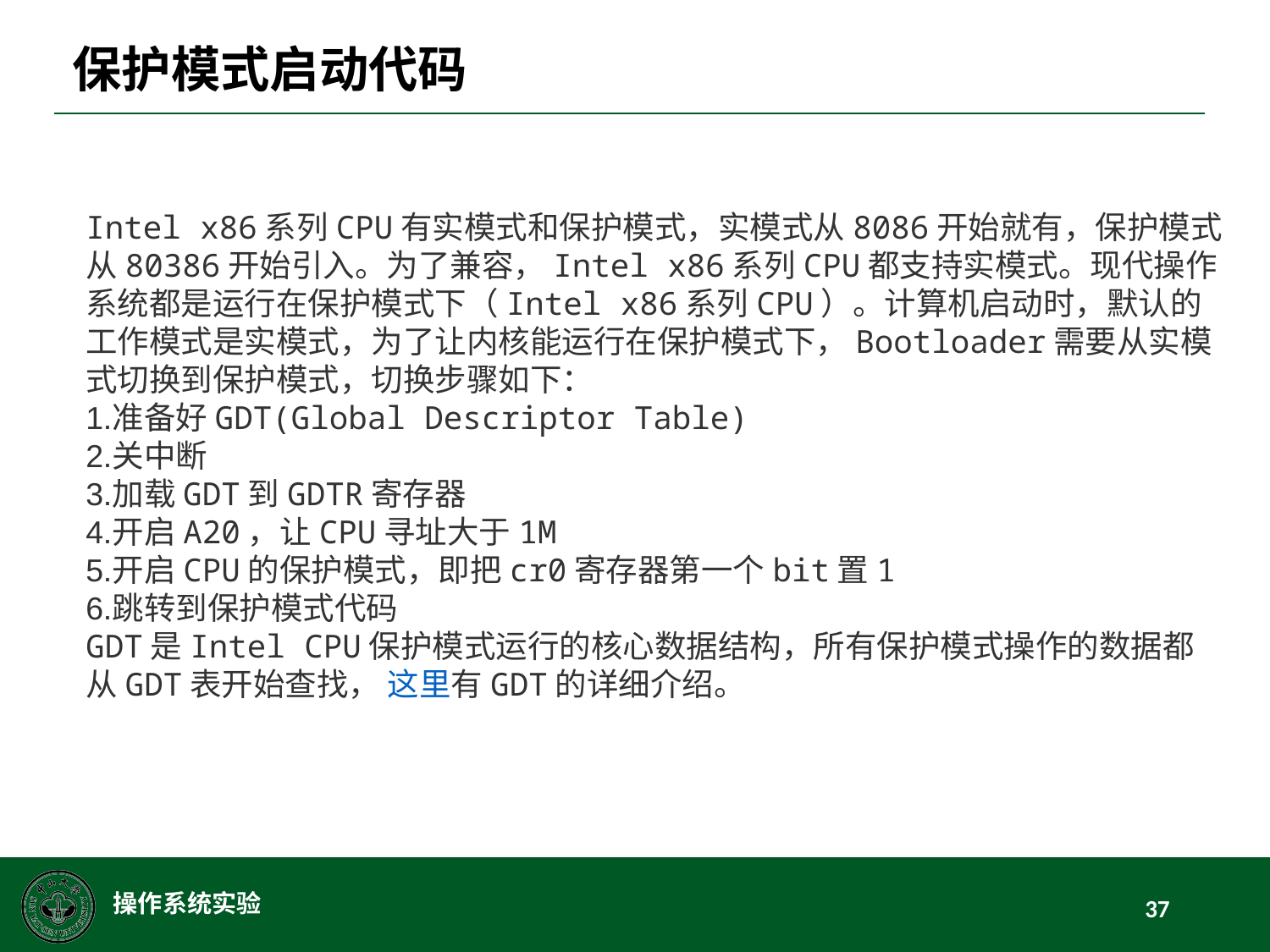

# 保护模式启动代码
Intel x86系列CPU有实模式和保护模式，实模式从8086开始就有，保护模式从80386开始引入。为了兼容，Intel x86系列CPU都支持实模式。现代操作系统都是运行在保护模式下（Intel x86系列CPU）。计算机启动时，默认的工作模式是实模式，为了让内核能运行在保护模式下，Bootloader需要从实模式切换到保护模式，切换步骤如下：
准备好GDT(Global Descriptor Table)
关中断
加载GDT到GDTR寄存器
开启A20，让CPU寻址大于1M
开启CPU的保护模式，即把cr0寄存器第一个bit置1
跳转到保护模式代码
GDT是Intel CPU保护模式运行的核心数据结构，所有保护模式操作的数据都从GDT表开始查找， 这里有GDT的详细介绍。
           操作系统实验
37